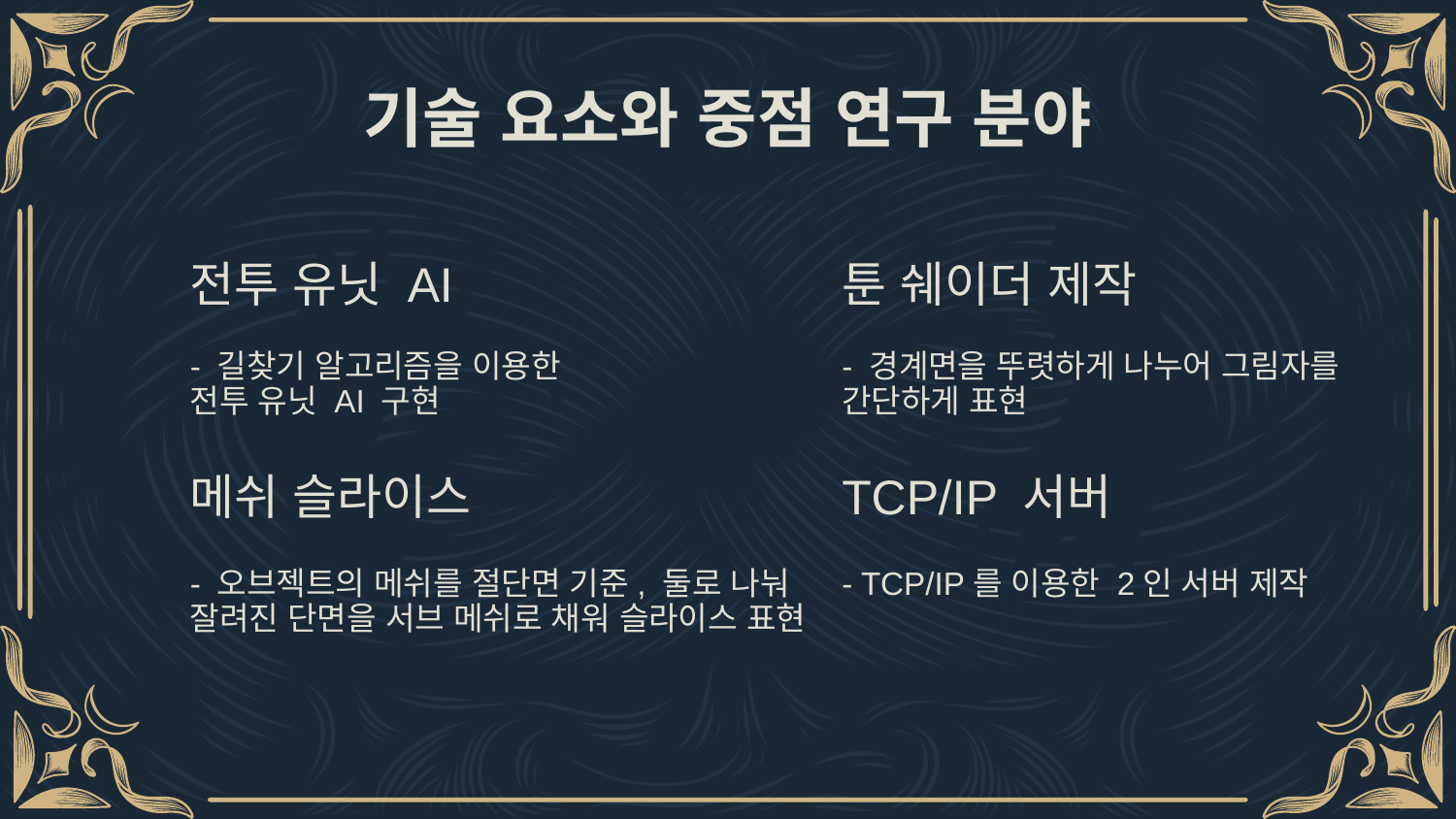

# 기술 요소와 중점 연구 분야
전투 유닛 AI
툰 쉐이더 제작
- 길찾기 알고리즘을 이용한 전투 유닛 AI 구현
- 경계면을 뚜렷하게 나누어 그림자를 간단하게 표현
메쉬 슬라이스
TCP/IP 서버
- 오브젝트의 메쉬를 절단면 기준, 둘로 나눠 잘려진 단면을 서브 메쉬로 채워 슬라이스 표현
- TCP/IP를 이용한 2인 서버 제작